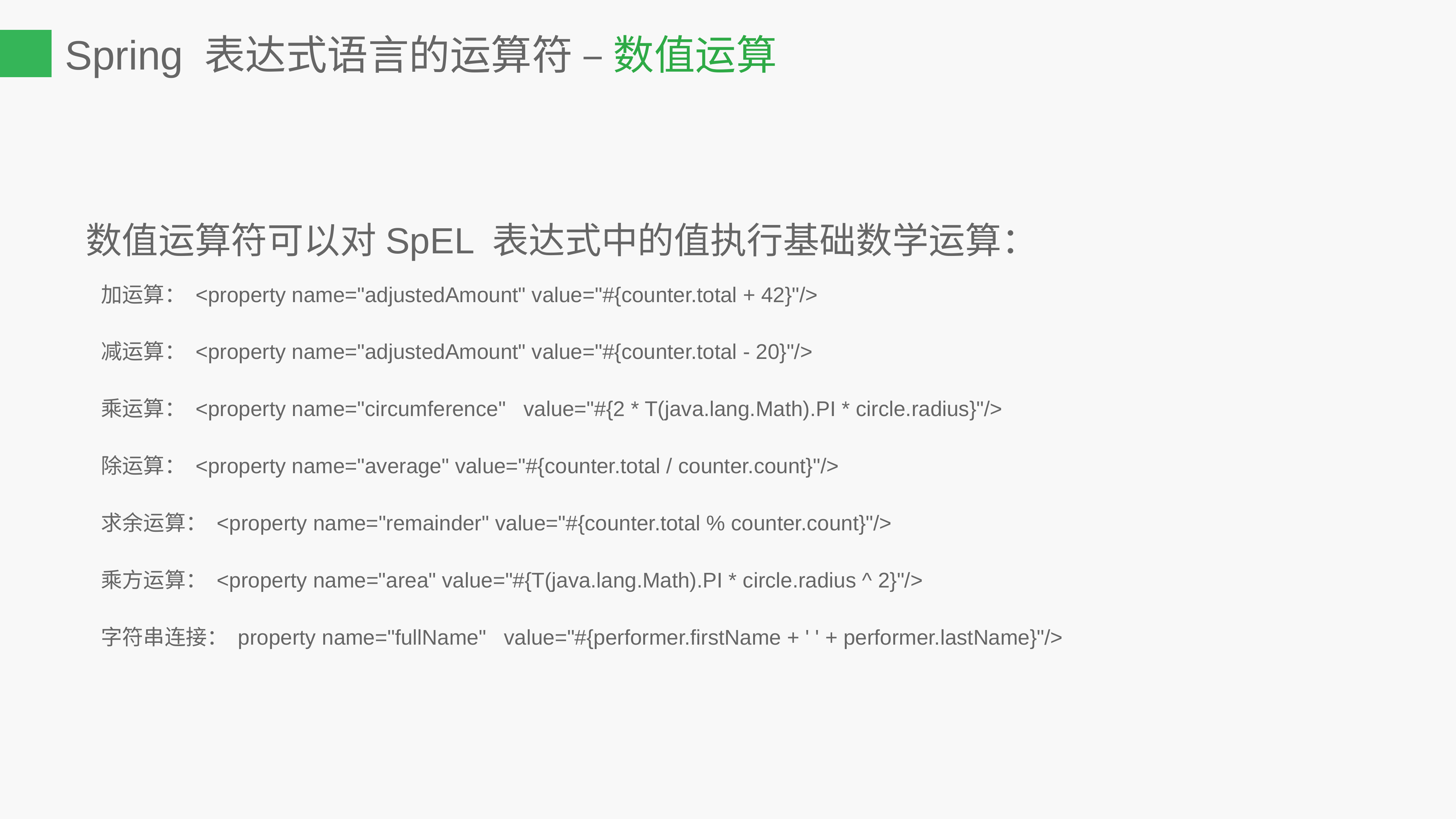

Spring 表达式语言的运算符 – 数值运算

数值运算符可以对SpEL 表达式中的值执行基础数学运算：
加运算： <property name="adjustedAmount" value="#{counter.total + 42}"/>
减运算： <property name="adjustedAmount" value="#{counter.total - 20}"/>
乘运算： <property name="circumference"   value="#{2 * T(java.lang.Math).PI * circle.radius}"/>
除运算： <property name="average" value="#{counter.total / counter.count}"/>
求余运算： <property name="remainder" value="#{counter.total % counter.count}"/>
乘方运算： <property name="area" value="#{T(java.lang.Math).PI * circle.radius ^ 2}"/>
字符串连接： property name="fullName"   value="#{performer.firstName + ' ' + performer.lastName}"/>